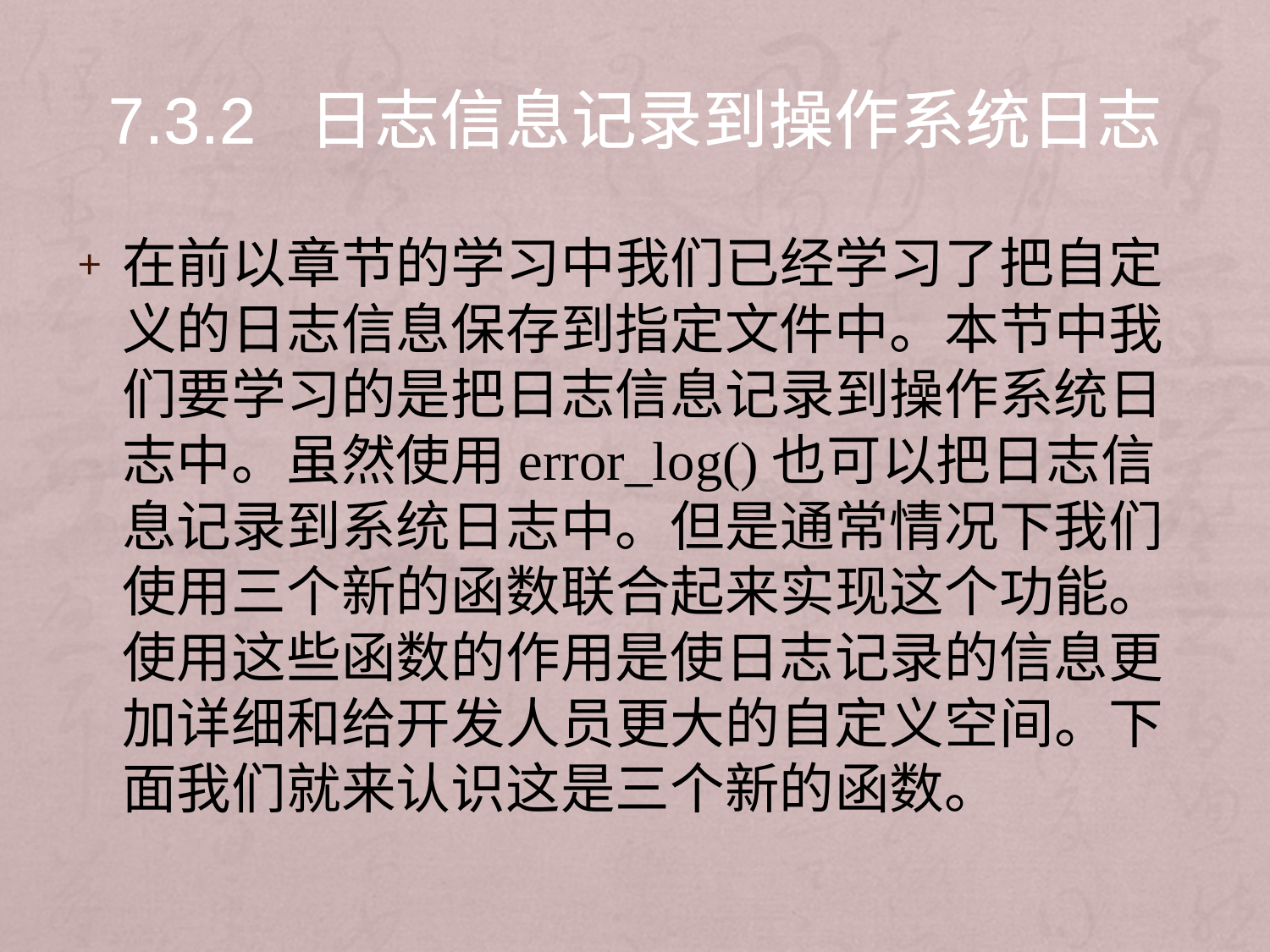

# 7.3.2  日志信息记录到操作系统日志
在前以章节的学习中我们已经学习了把自定义的日志信息保存到指定文件中。本节中我们要学习的是把日志信息记录到操作系统日志中。虽然使用error_log()也可以把日志信息记录到系统日志中。但是通常情况下我们使用三个新的函数联合起来实现这个功能。使用这些函数的作用是使日志记录的信息更加详细和给开发人员更大的自定义空间。下面我们就来认识这是三个新的函数。